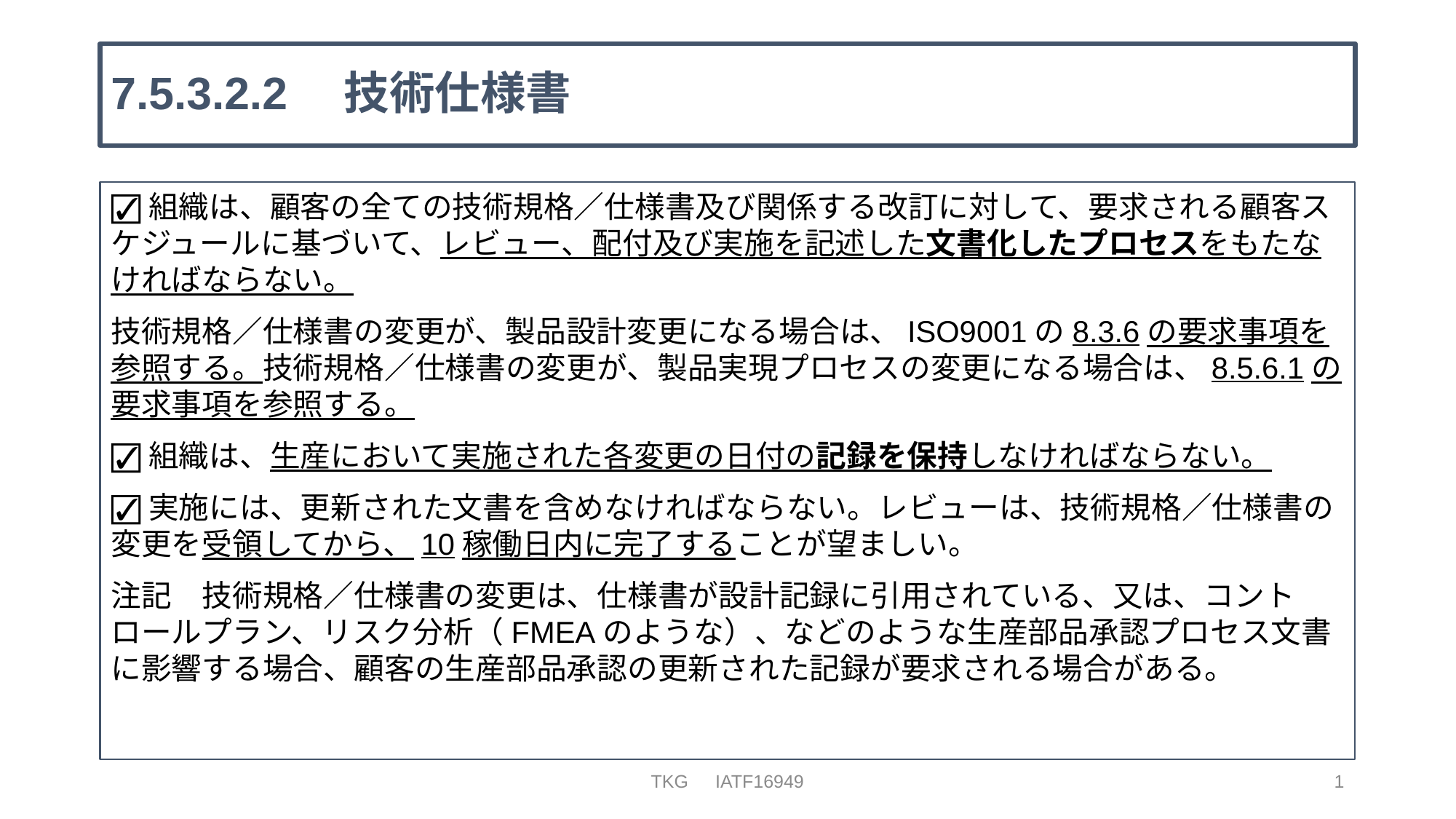

# 7.5.3.2.2　技術仕様書
☑組織は、顧客の全ての技術規格／仕様書及び関係する改訂に対して、要求される顧客スケジュールに基づいて、レビュー、配付及び実施を記述した文書化したプロセスをもたなければならない。
技術規格／仕様書の変更が、製品設計変更になる場合は、ISO9001の8.3.6の要求事項を参照する。技術規格／仕様書の変更が、製品実現プロセスの変更になる場合は、8.5.6.1の要求事項を参照する。
☑組織は、生産において実施された各変更の日付の記録を保持しなければならない。
☑実施には、更新された文書を含めなければならない。レビューは、技術規格／仕様書の変更を受領してから、10稼働日内に完了することが望ましい。
注記　技術規格／仕様書の変更は、仕様書が設計記録に引用されている、又は、コントロールプラン、リスク分析（FMEAのような）、などのような生産部品承認プロセス文書に影響する場合、顧客の生産部品承認の更新された記録が要求される場合がある。
TKG　IATF16949
1